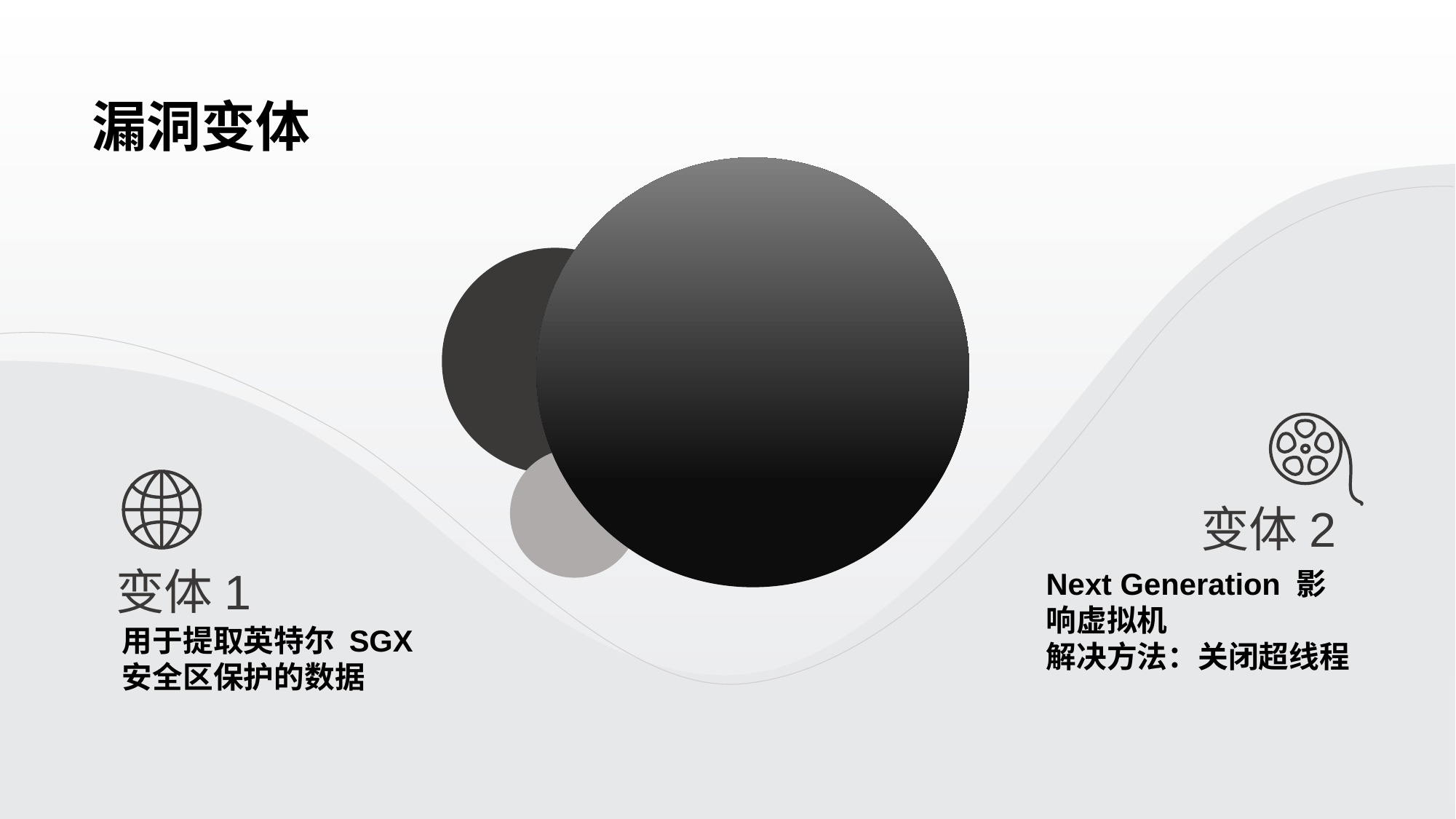

漏洞变体

变体2
变体1
Next Generation 影响虚拟机
解决方法：关闭超线程
用于提取英特尔 SGX 安全区保护的数据